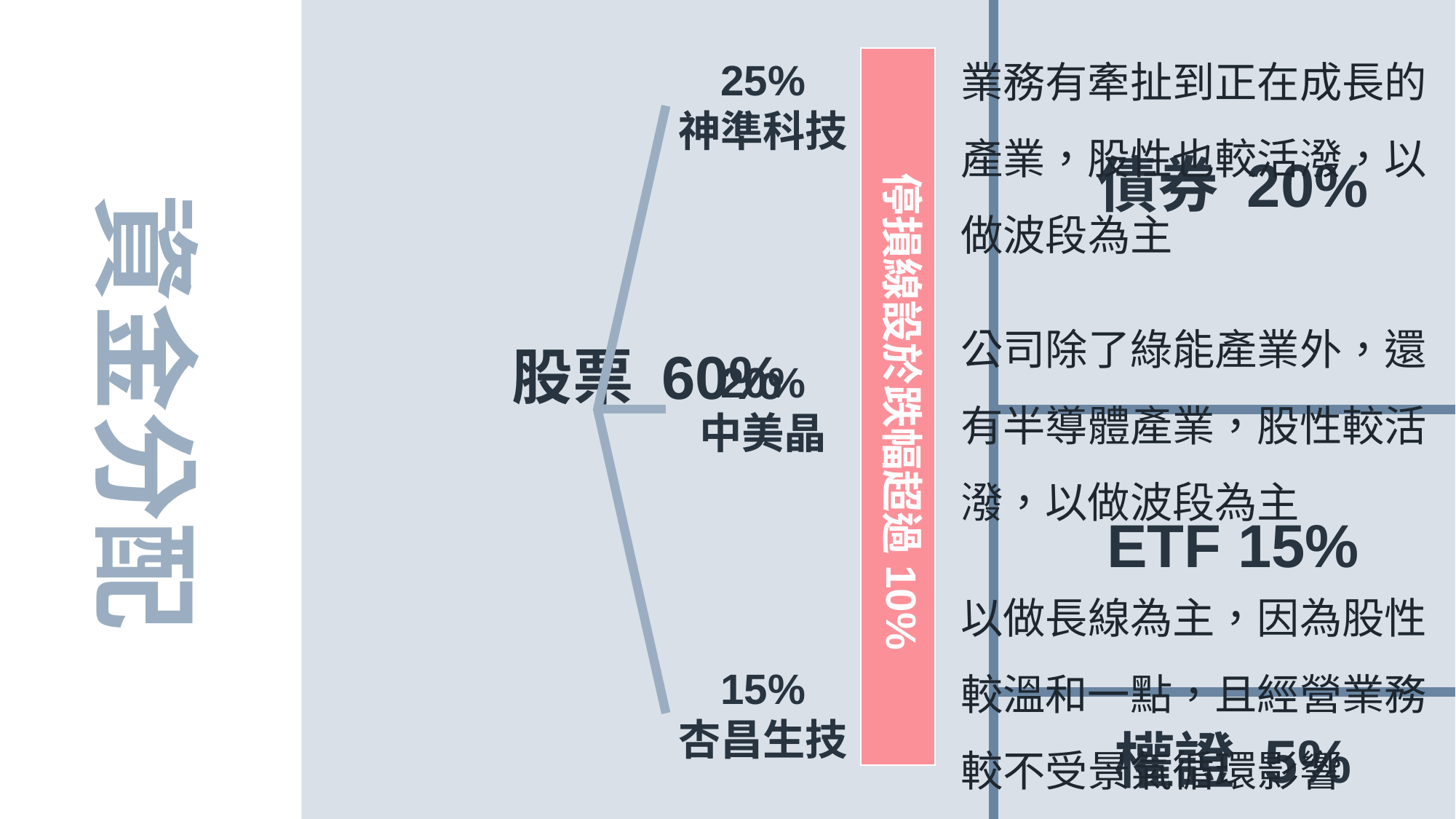

債券 20%
ETF 15%
權證 5%
業務有牽扯到正在成長的產業，股性也較活潑，以做波段為主
25%
神準科技
停損線設於跌幅超過10%

公司除了綠能產業外，還有半導體產業，股性較活潑，以做波段為主
20%
中美晶
以做長線為主，因為股性較溫和一點，且經營業務較不受景氣循環影響
15%
杏昌生技
資金分配
股票 60%